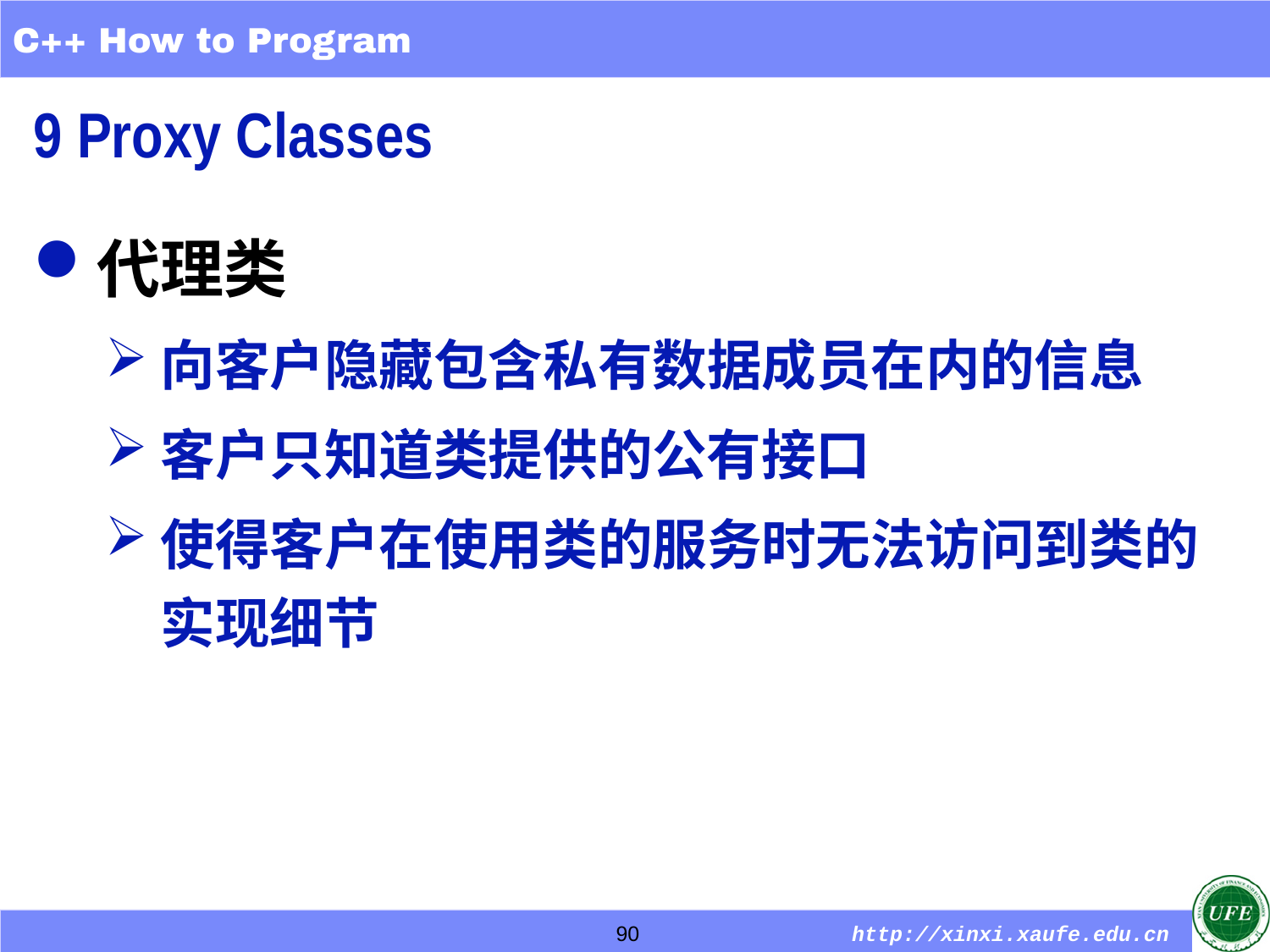

9 Proxy Classes
代理类
向客户隐藏包含私有数据成员在内的信息
客户只知道类提供的公有接口
使得客户在使用类的服务时无法访问到类的实现细节
90